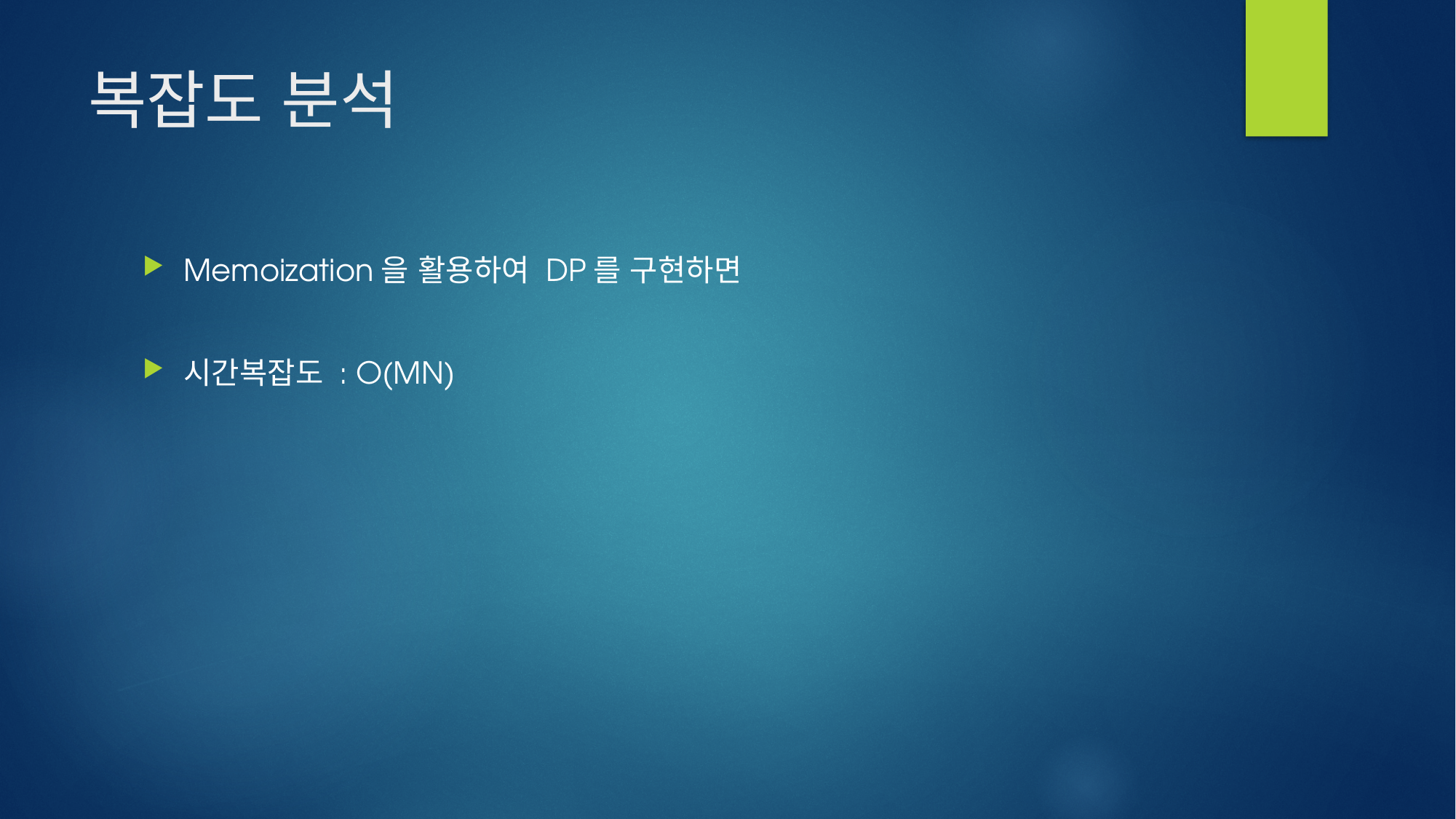

# 복잡도 분석
Memoization을 활용하여 DP를 구현하면

시간복잡도 : O(MN)